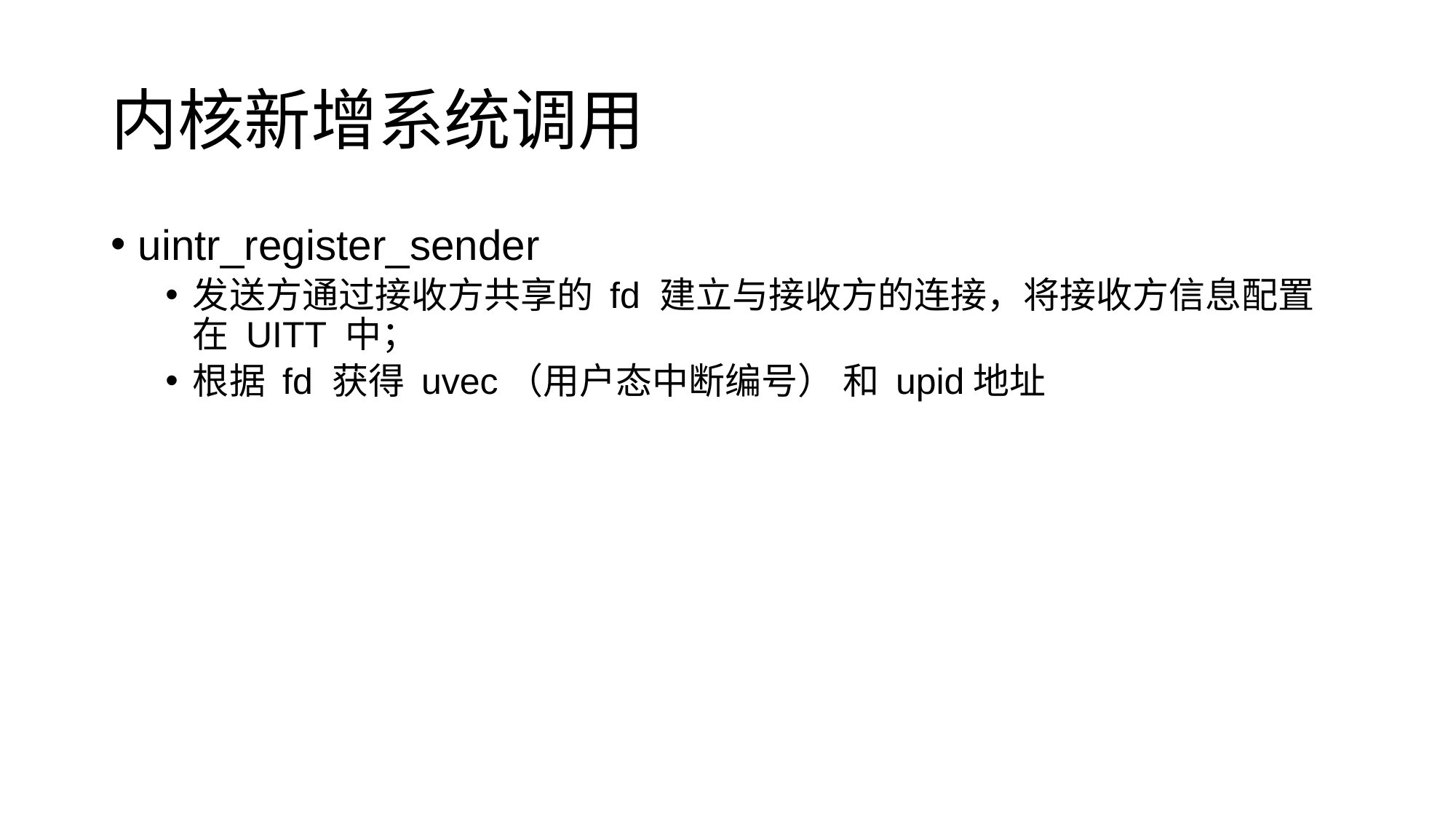

# 内核新增系统调用
uintr_register_sender
发送方通过接收方共享的 fd 建立与接收方的连接，将接收方信息配置在 UITT 中；
根据 fd 获得 uvec（用户态中断编号） 和 upid地址